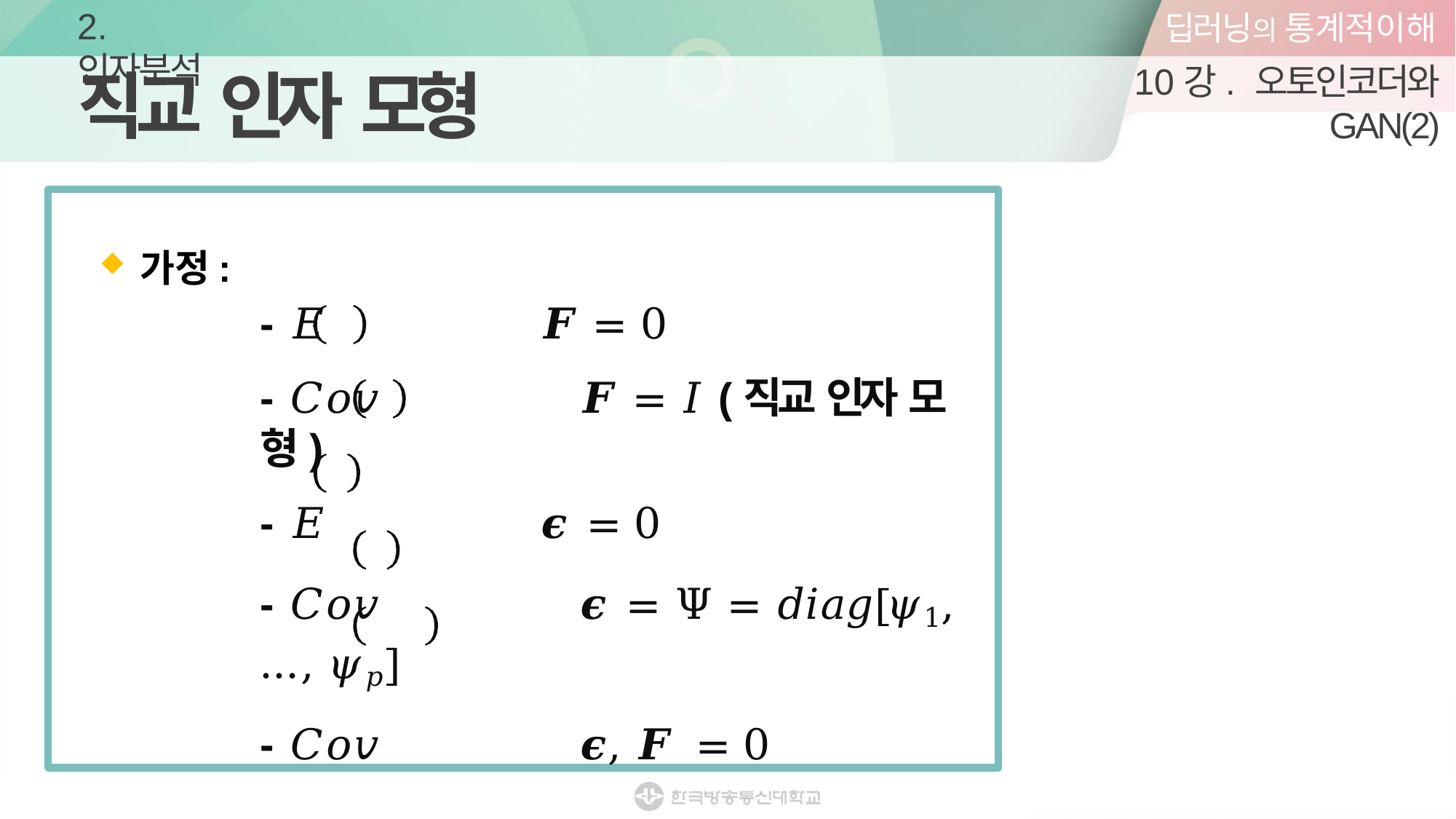

딥러닝의 통계적이해
10강. 오토인코더와 GAN(2)
2. 인자분석
# 직교 인자 모형

가정:
- 𝐸	𝑭	= 0
- 𝐶𝑜𝑣	𝑭	= 𝐼 (직교 인자 모형)
- 𝐸	𝝐	= 0
- 𝐶𝑜𝑣	𝝐	= Ψ = 𝑑𝑖𝑎𝑔[𝜓1, …, 𝜓𝑝]
- 𝐶𝑜𝑣	𝝐, 𝑭	= 0